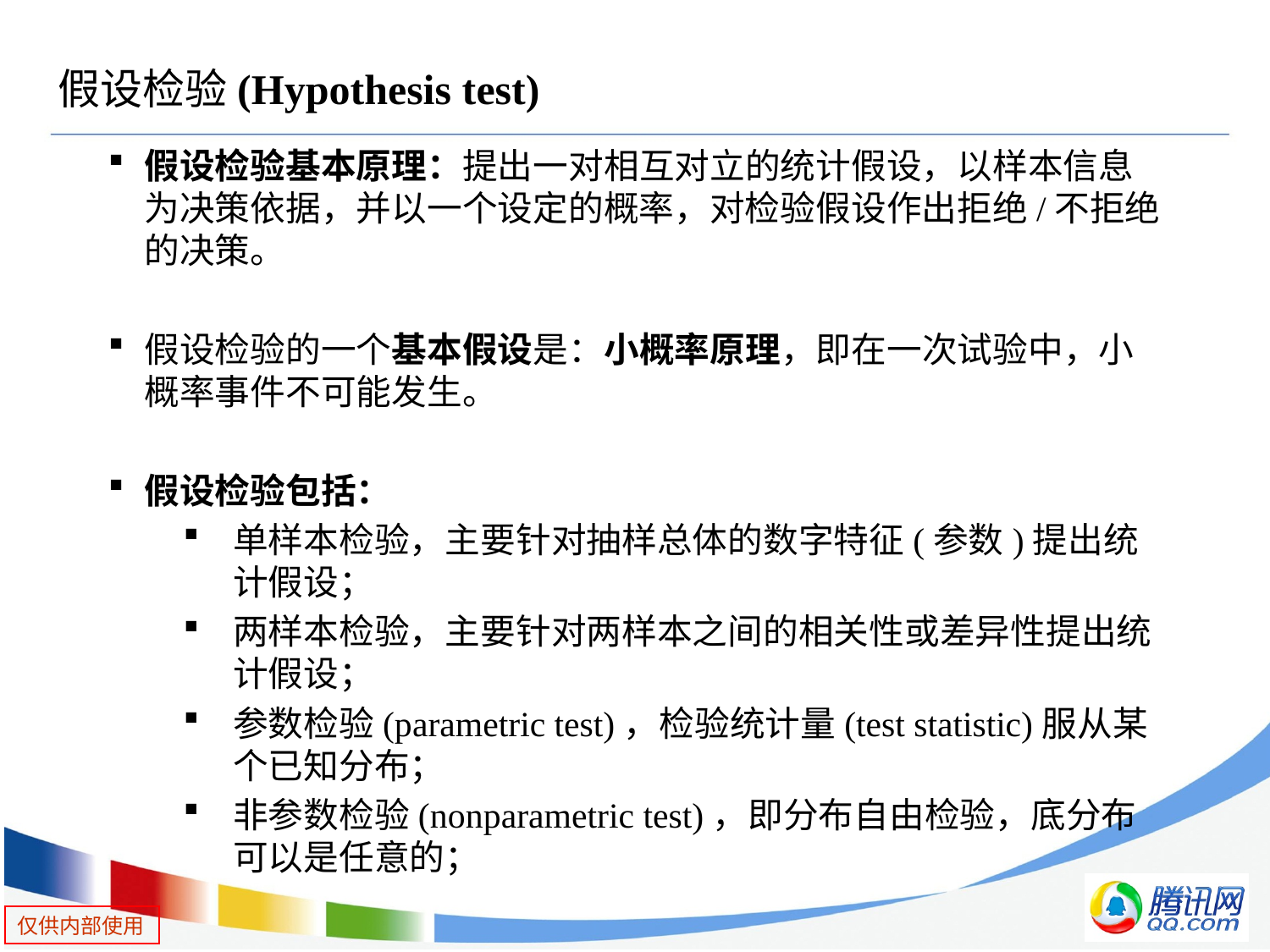

# 假设检验(Hypothesis test)
假设检验基本原理：提出一对相互对立的统计假设，以样本信息为决策依据，并以一个设定的概率，对检验假设作出拒绝/不拒绝的决策。

假设检验的一个基本假设是：小概率原理，即在一次试验中，小概率事件不可能发生。

假设检验包括：
单样本检验，主要针对抽样总体的数字特征(参数)提出统计假设；
两样本检验，主要针对两样本之间的相关性或差异性提出统计假设；
参数检验(parametric test)，检验统计量(test statistic)服从某个已知分布；
非参数检验(nonparametric test)，即分布自由检验，底分布可以是任意的；